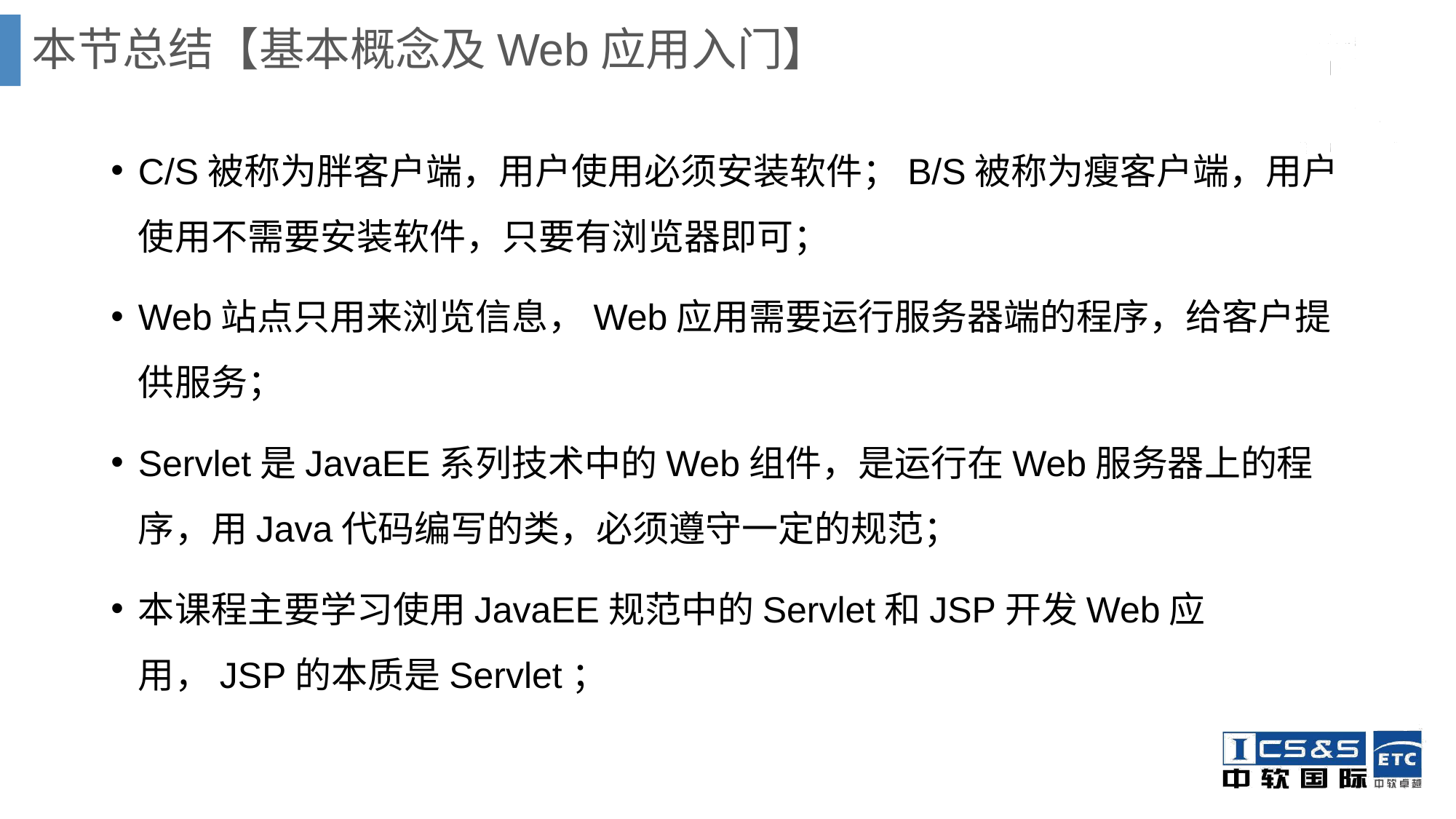

# 本节总结【基本概念及Web应用入门】
C/S被称为胖客户端，用户使用必须安装软件；B/S被称为瘦客户端，用户使用不需要安装软件，只要有浏览器即可；
Web站点只用来浏览信息，Web应用需要运行服务器端的程序，给客户提供服务；
Servlet是JavaEE系列技术中的Web组件，是运行在Web服务器上的程序，用Java代码编写的类，必须遵守一定的规范；
本课程主要学习使用JavaEE规范中的Servlet和JSP开发Web应用，JSP的本质是Servlet；